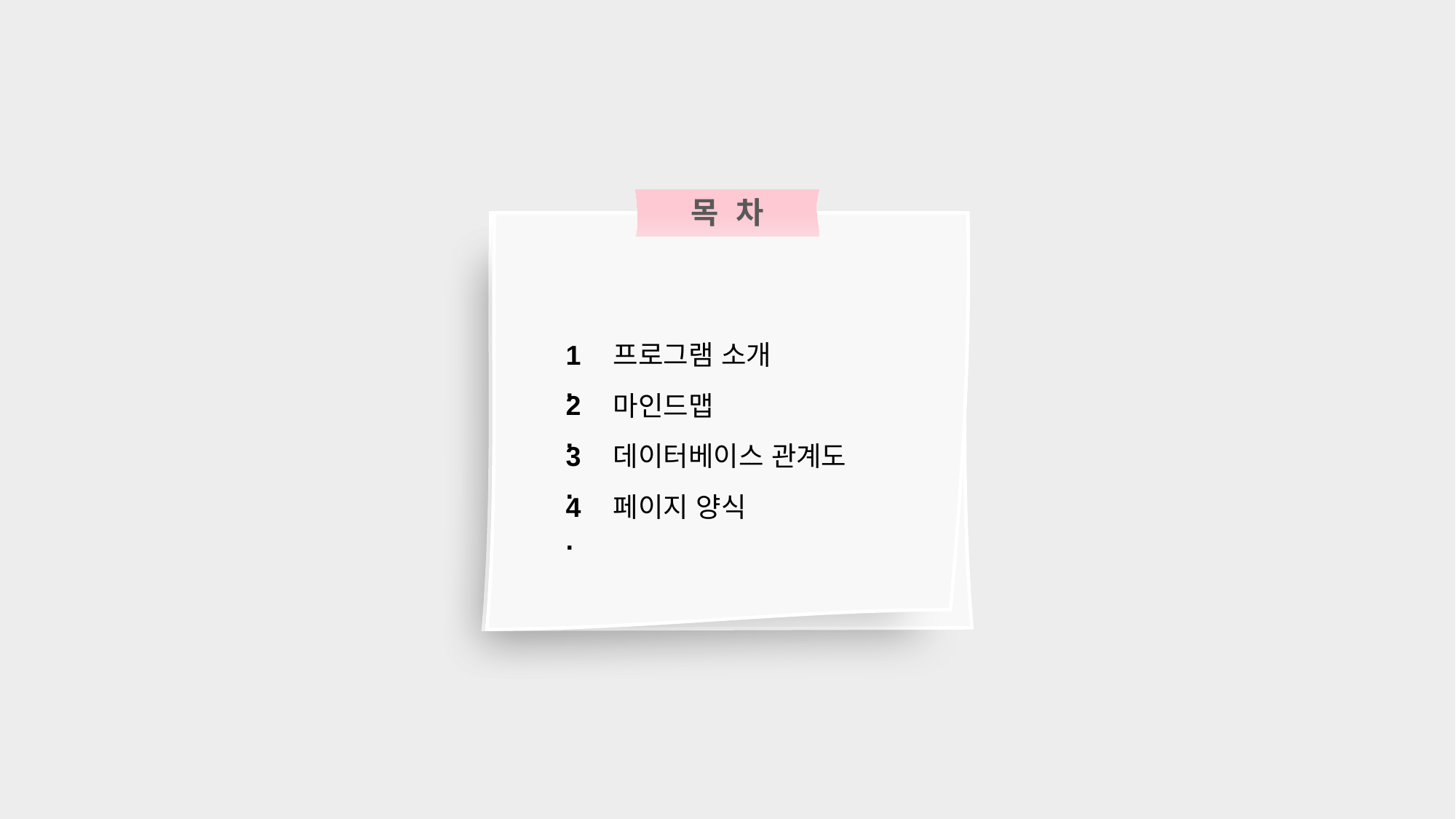

목  차

POWER POINT
PRESENTATION
Enjoy your stylish business and campus life with BIZCAM
1.
프로그램 소개
2.
마인드맵
3.
데이터베이스 관계도
4.
페이지 양식